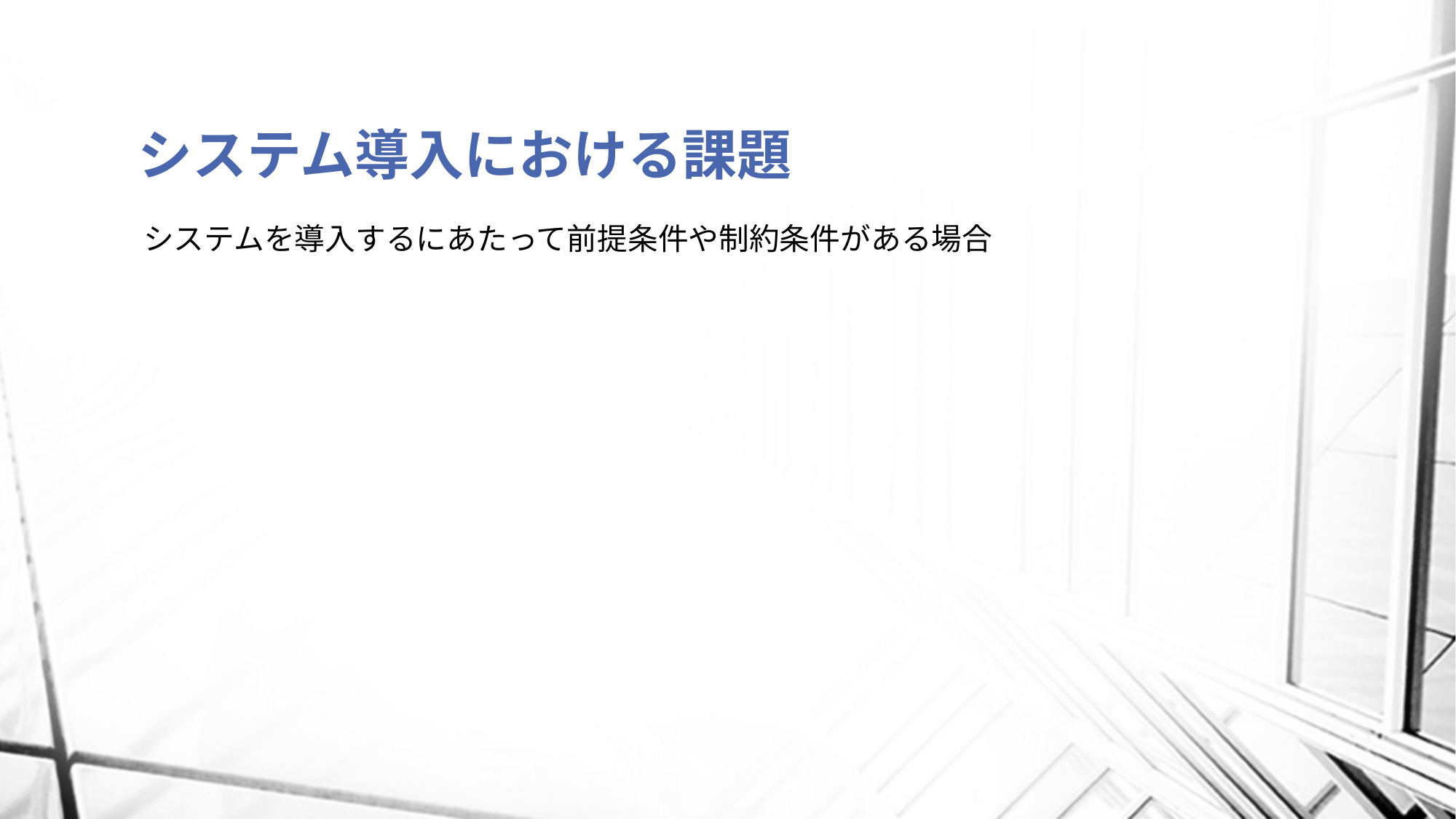

# システム導入における課題
システムを導入するにあたって前提条件や制約条件がある場合